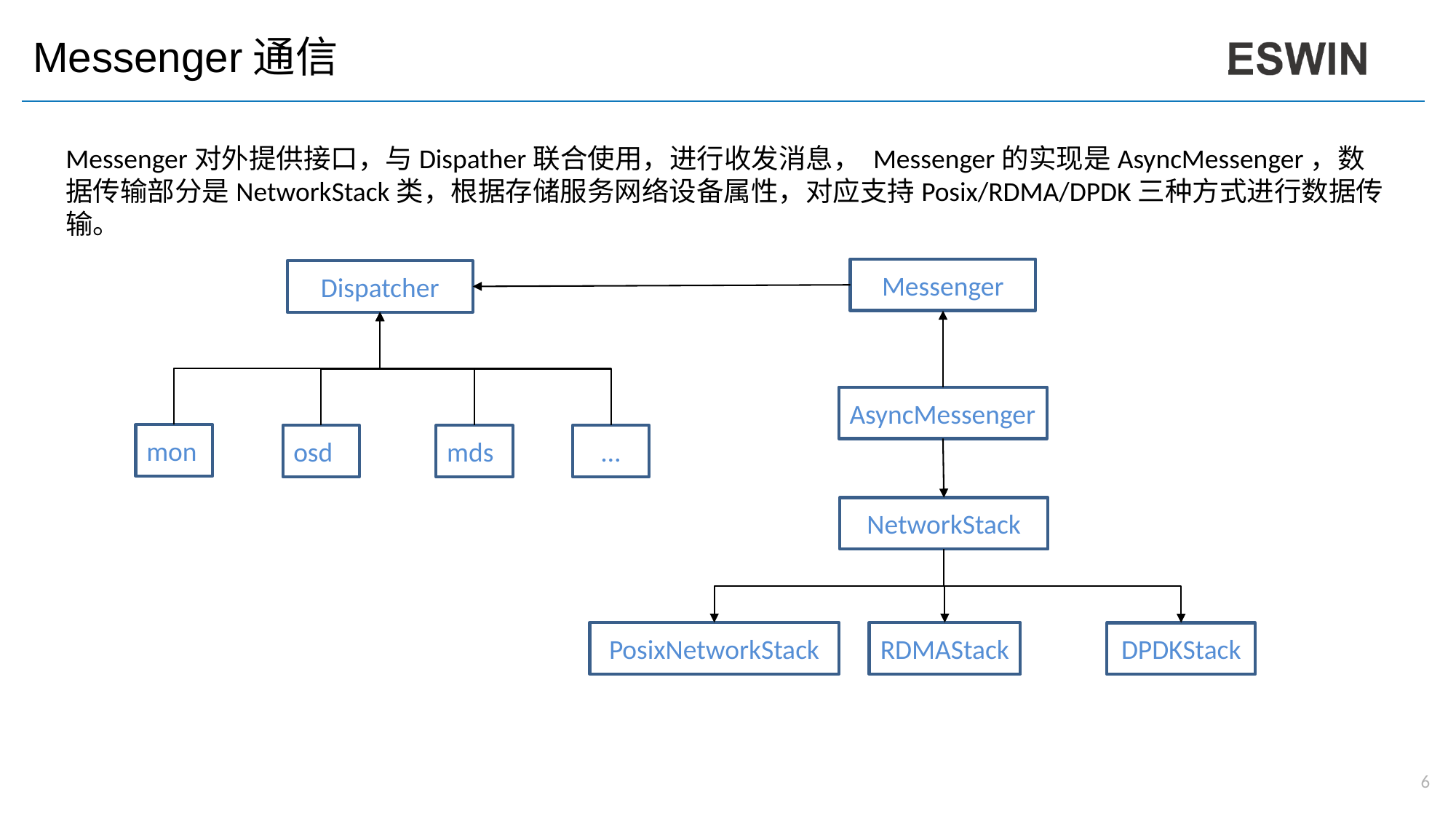

# Messenger通信
Messenger对外提供接口，与Dispather联合使用，进行收发消息， Messenger的实现是AsyncMessenger，数据传输部分是NetworkStack类，根据存储服务网络设备属性，对应支持Posix/RDMA/DPDK三种方式进行数据传输。
Messenger
Dispatcher
AsyncMessenger
mon
osd
mds
…
NetworkStack
PosixNetworkStack
RDMAStack
DPDKStack
6